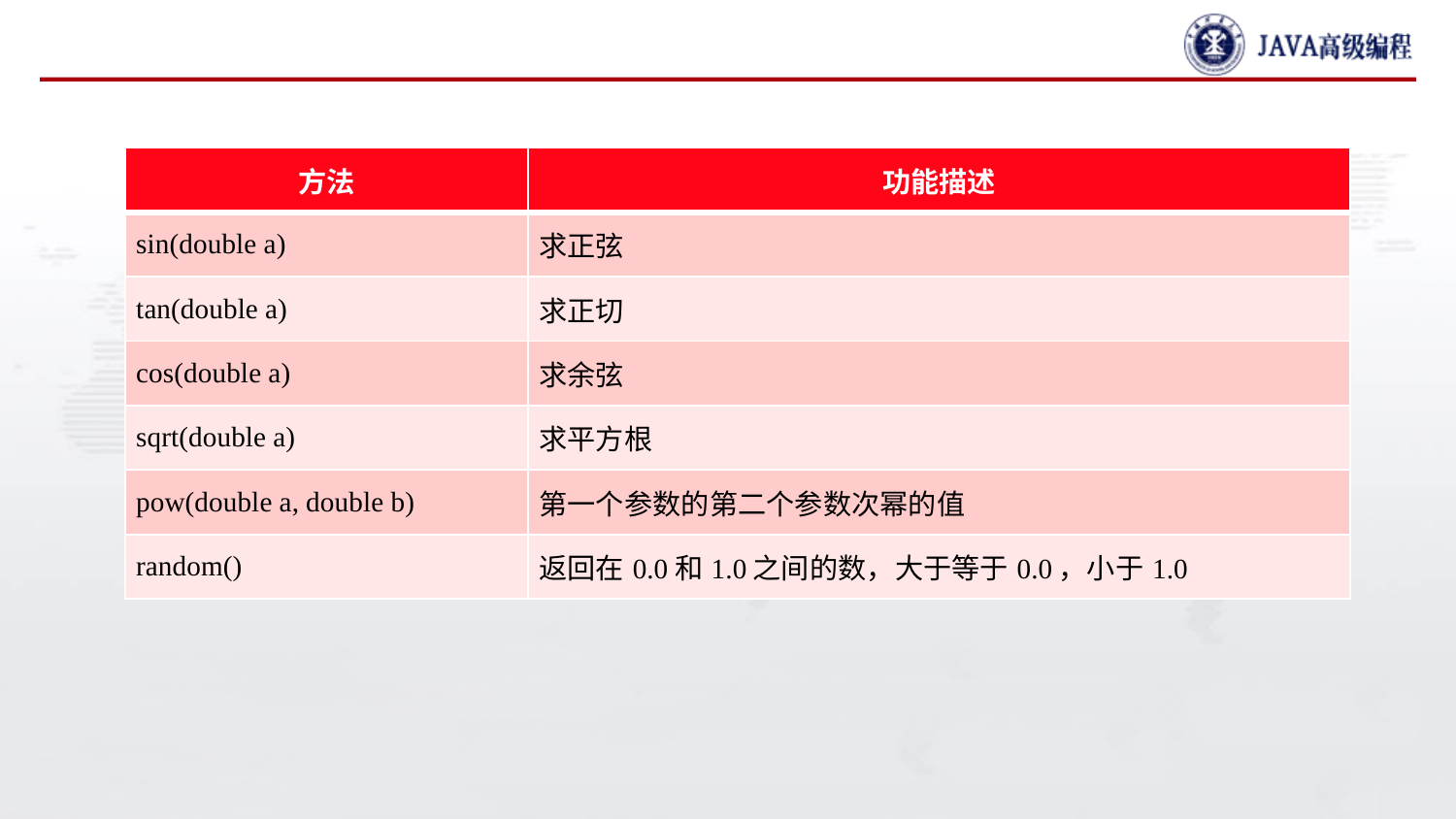

#
| 方法 | 功能描述 |
| --- | --- |
| sin(double a) | 求正弦 |
| tan(double a) | 求正切 |
| cos(double a) | 求余弦 |
| sqrt(double a) | 求平方根 |
| pow(double a, double b) | 第一个参数的第二个参数次幂的值 |
| random() | 返回在0.0和1.0之间的数，大于等于0.0，小于1.0 |